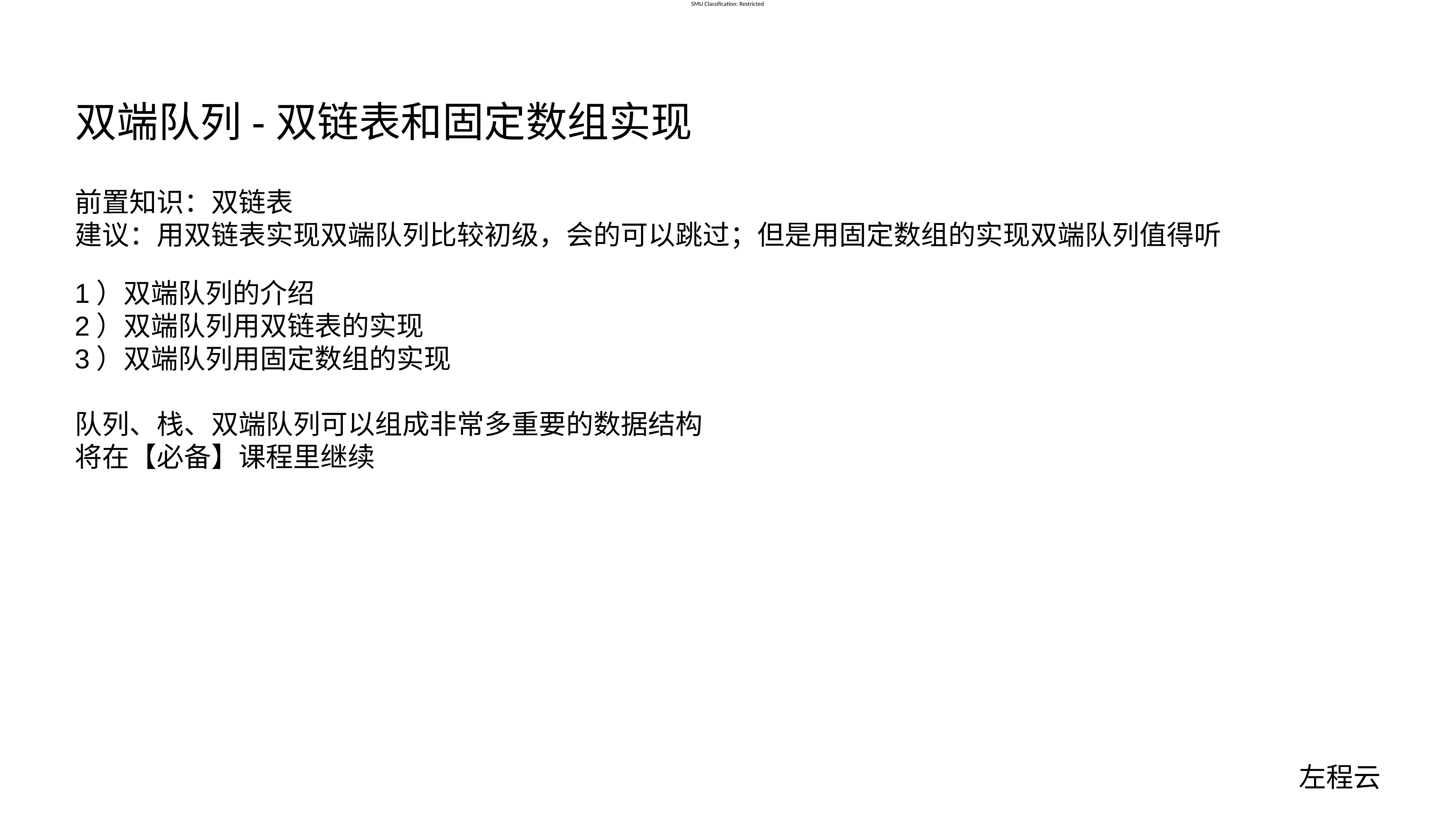

# 双端队列-双链表和固定数组实现
前置知识：双链表
建议：用双链表实现双端队列比较初级，会的可以跳过；但是用固定数组的实现双端队列值得听
1）双端队列的介绍
2）双端队列用双链表的实现
3）双端队列用固定数组的实现

队列、栈、双端队列可以组成非常多重要的数据结构
将在【必备】课程里继续
左程云